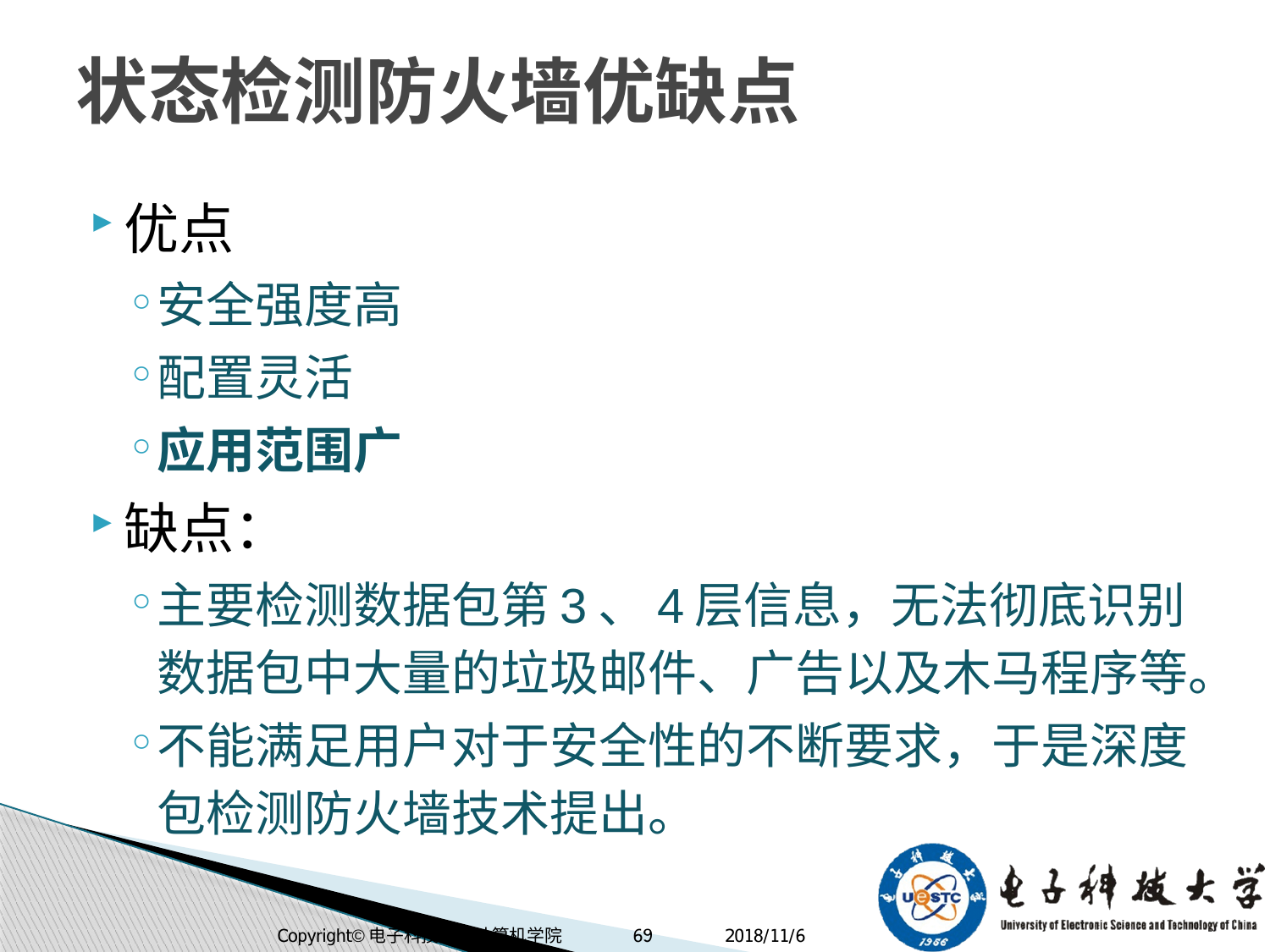

# 状态检测防火墙优缺点
优点
安全强度高
配置灵活
应用范围广
缺点：
主要检测数据包第3、4层信息，无法彻底识别数据包中大量的垃圾邮件、广告以及木马程序等。
不能满足用户对于安全性的不断要求，于是深度包检测防火墙技术提出。
Copyright©电子科技大学计算机学院
69
2018/11/6